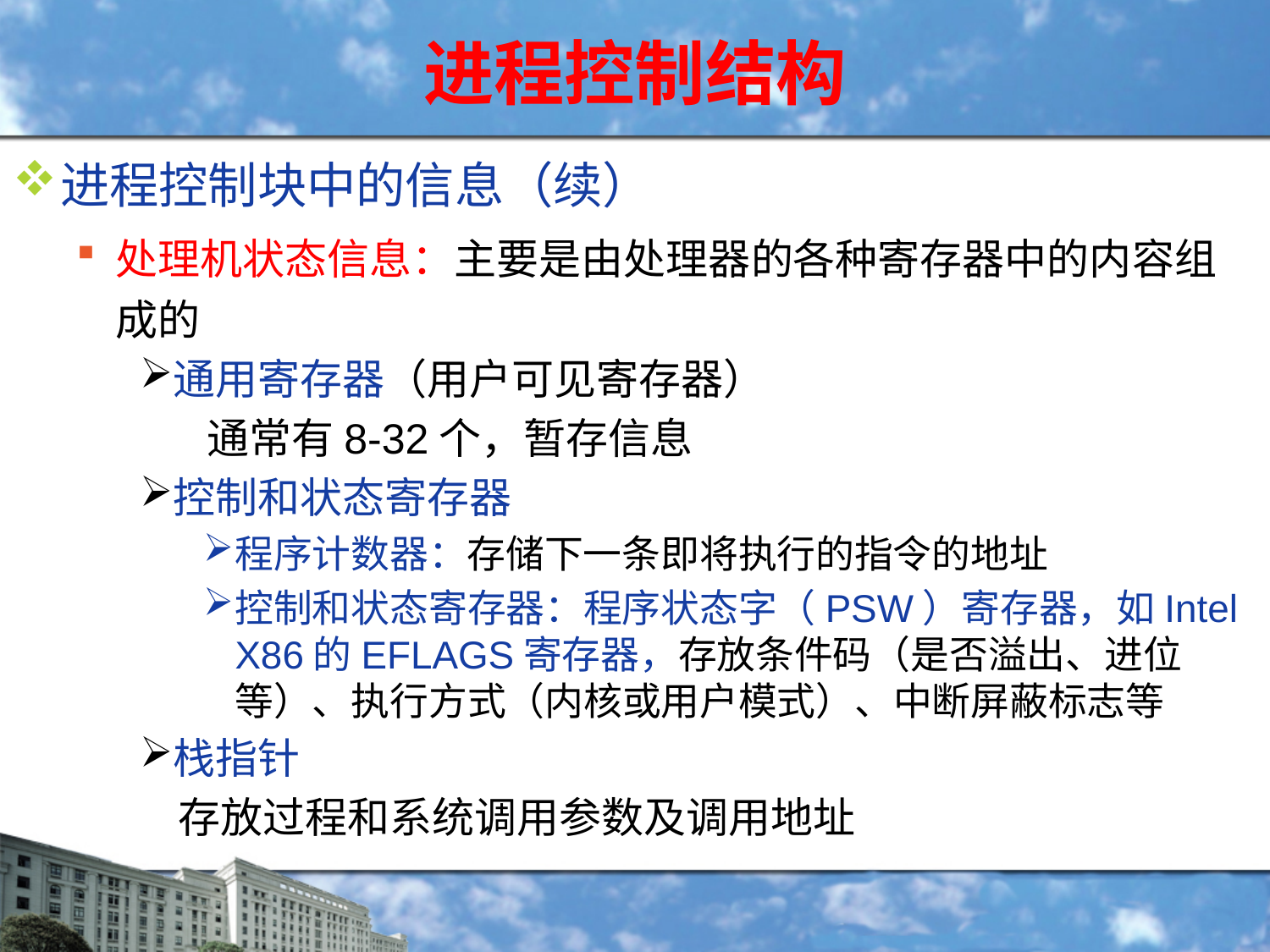

# 进程控制结构
进程控制块中的信息（续）
处理机状态信息：主要是由处理器的各种寄存器中的内容组成的
通用寄存器（用户可见寄存器）
      通常有8-32个，暂存信息
控制和状态寄存器
程序计数器：存储下一条即将执行的指令的地址
控制和状态寄存器：程序状态字（PSW）寄存器，如Intel X86的EFLAGS寄存器，存放条件码（是否溢出、进位等）、执行方式（内核或用户模式）、中断屏蔽标志等
栈指针
   存放过程和系统调用参数及调用地址